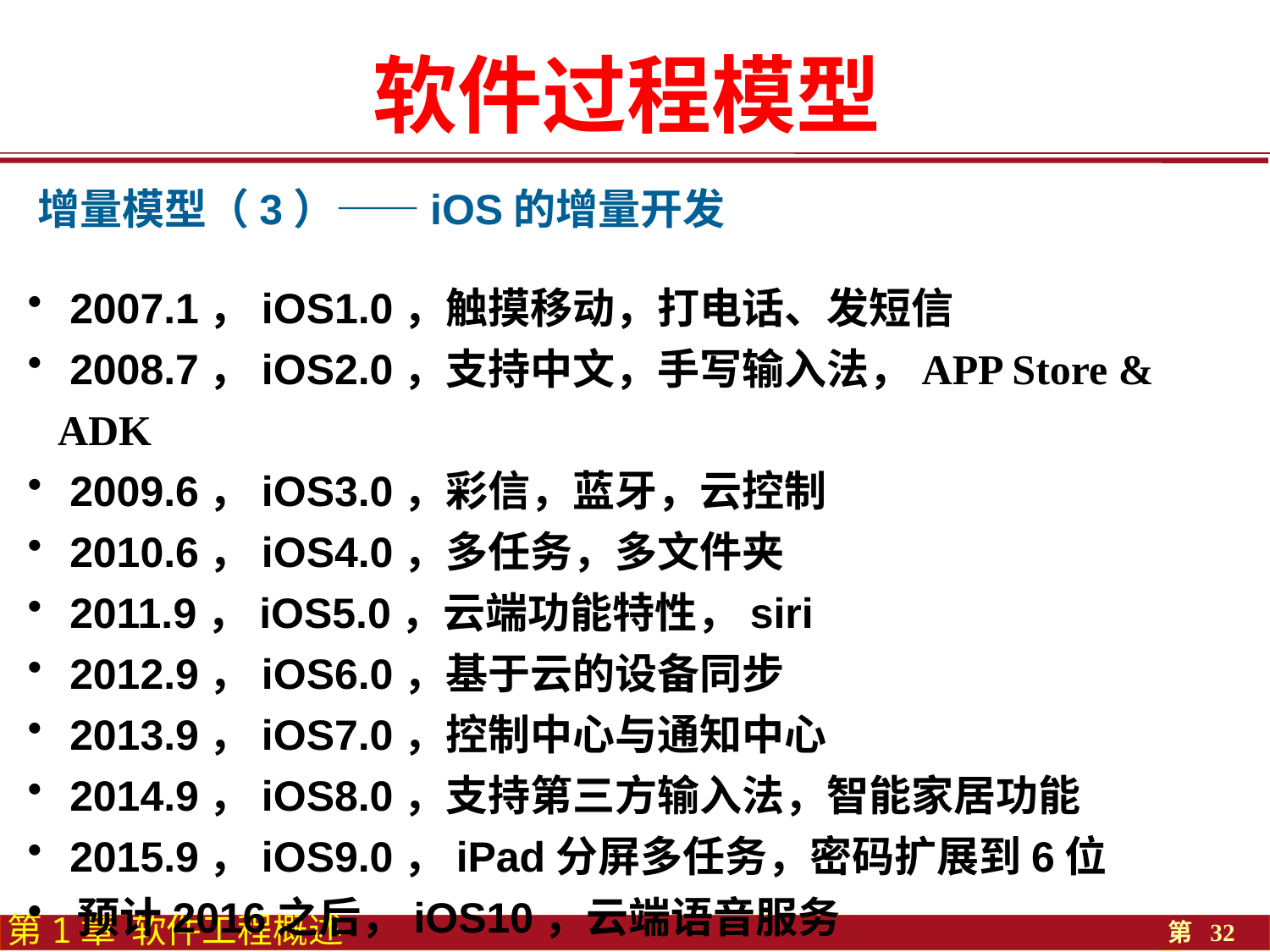

软件过程模型
增量模型（3）——iOS的增量开发
 2007.1，iOS1.0，触摸移动，打电话、发短信
 2008.7，iOS2.0，支持中文，手写输入法，APP Store & ADK
 2009.6，iOS3.0，彩信，蓝牙，云控制
 2010.6，iOS4.0，多任务，多文件夹
 2011.9，iOS5.0，云端功能特性，siri
 2012.9，iOS6.0，基于云的设备同步
 2013.9，iOS7.0，控制中心与通知中心
 2014.9，iOS8.0，支持第三方输入法，智能家居功能
 2015.9，iOS9.0，iPad分屏多任务，密码扩展到6位
 预计2016之后，iOS10，云端语音服务